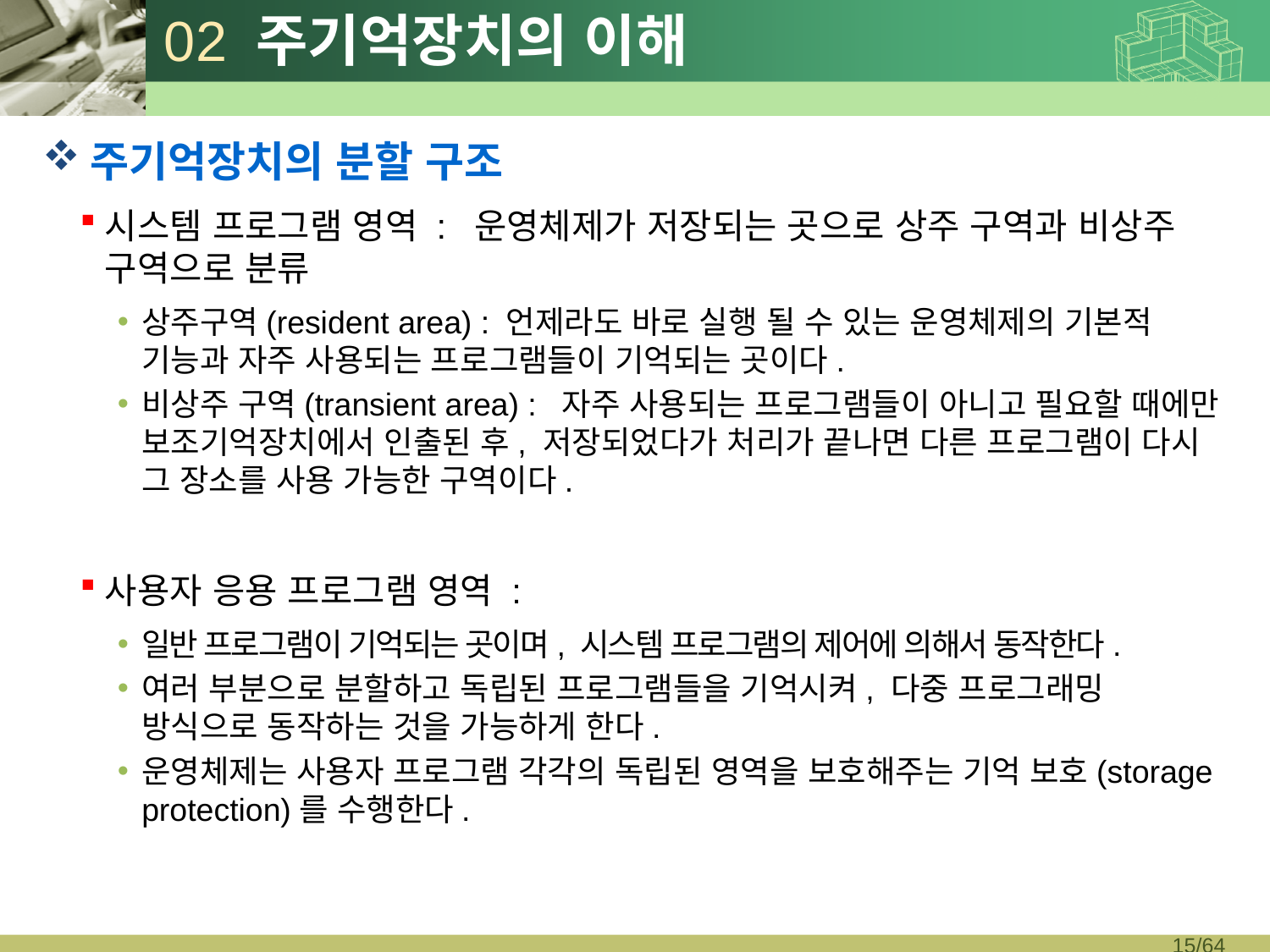

# 02 주기억장치의 이해
주기억장치의 분할 구조
시스템 프로그램 영역 :  운영체제가 저장되는 곳으로 상주 구역과 비상주 구역으로 분류
상주구역(resident area) : 언제라도 바로 실행 될 수 있는 운영체제의 기본적 기능과 자주 사용되는 프로그램들이 기억되는 곳이다.
비상주 구역(transient area) :  자주 사용되는 프로그램들이 아니고 필요할 때에만 보조기억장치에서 인출된 후, 저장되었다가 처리가 끝나면 다른 프로그램이 다시 그 장소를 사용 가능한 구역이다.

사용자 응용 프로그램 영역 :
일반 프로그램이 기억되는 곳이며, 시스템 프로그램의 제어에 의해서 동작한다.
여러 부분으로 분할하고 독립된 프로그램들을 기억시켜, 다중 프로그래밍 방식으로 동작하는 것을 가능하게 한다.
운영체제는 사용자 프로그램 각각의 독립된 영역을 보호해주는 기억 보호(storage protection)를 수행한다.